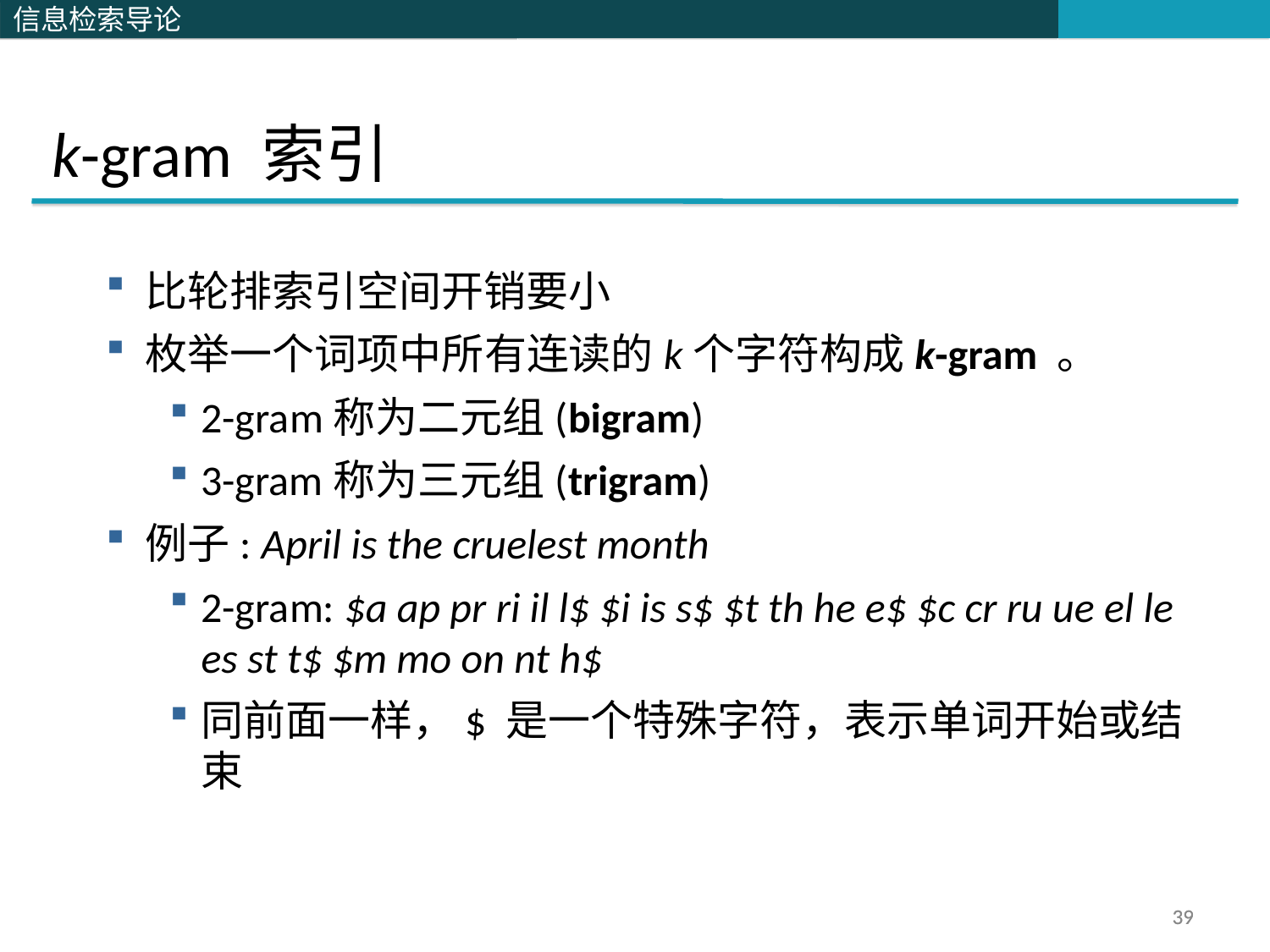

k-gram 索引

比轮排索引空间开销要小
枚举一个词项中所有连读的k个字符构成k-gram 。
2-gram称为二元组(bigram)
3-gram称为三元组(trigram)
例子: April is the cruelest month
2-gram: $a ap pr ri il l$ $i is s$ $t th he e$ $c cr ru ue el le es st t$ $m mo on nt h$
同前面一样，$ 是一个特殊字符，表示单词开始或结束
39
39